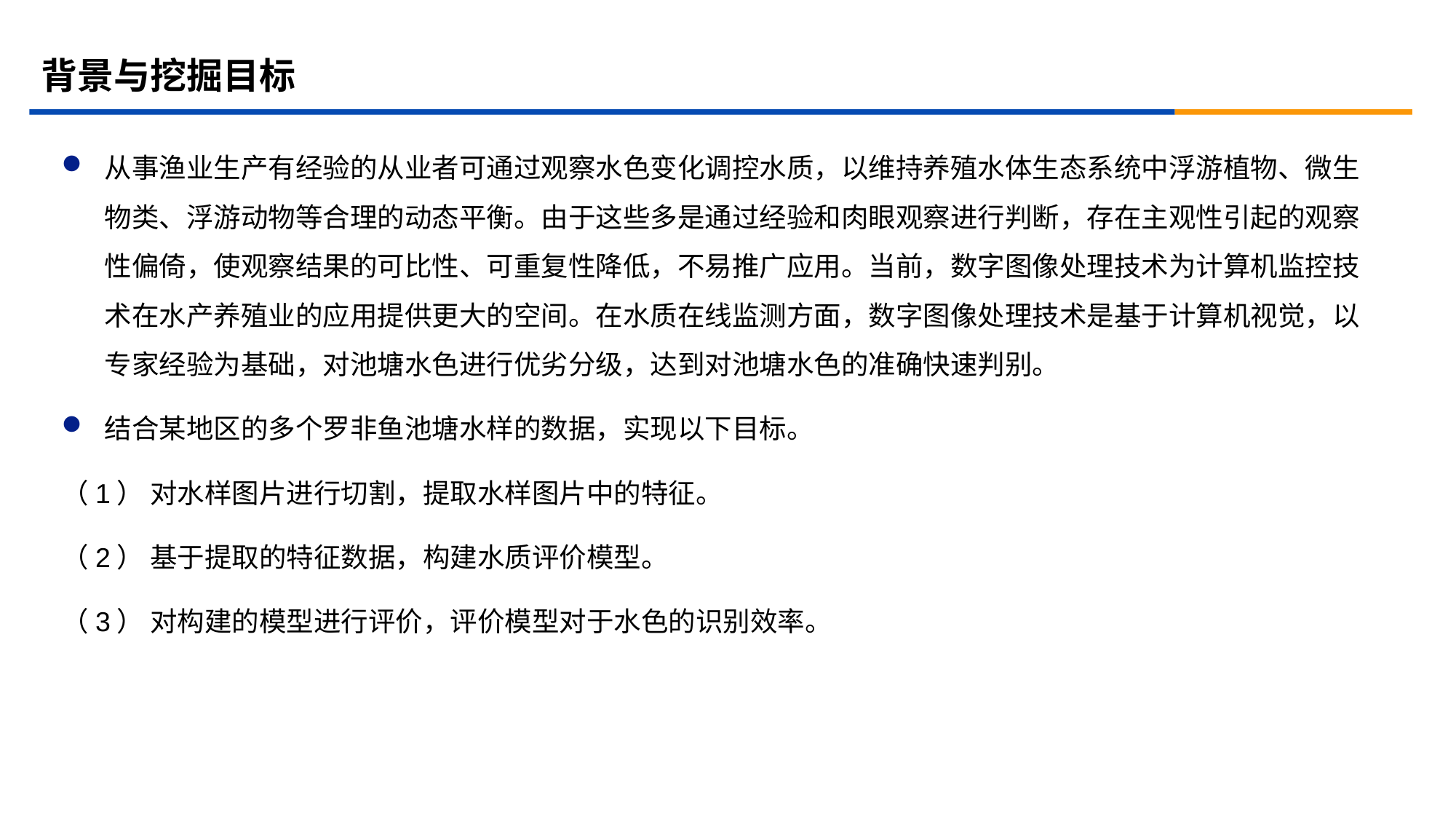

# 背景与挖掘目标
从事渔业生产有经验的从业者可通过观察水色变化调控水质，以维持养殖水体生态系统中浮游植物、微生物类、浮游动物等合理的动态平衡。由于这些多是通过经验和肉眼观察进行判断，存在主观性引起的观察性偏倚，使观察结果的可比性、可重复性降低，不易推广应用。当前，数字图像处理技术为计算机监控技术在水产养殖业的应用提供更大的空间。在水质在线监测方面，数字图像处理技术是基于计算机视觉，以专家经验为基础，对池塘水色进行优劣分级，达到对池塘水色的准确快速判别。
结合某地区的多个罗非鱼池塘水样的数据，实现以下目标。
（1） 对水样图片进行切割，提取水样图片中的特征。
（2） 基于提取的特征数据，构建水质评价模型。
（3） 对构建的模型进行评价，评价模型对于水色的识别效率。